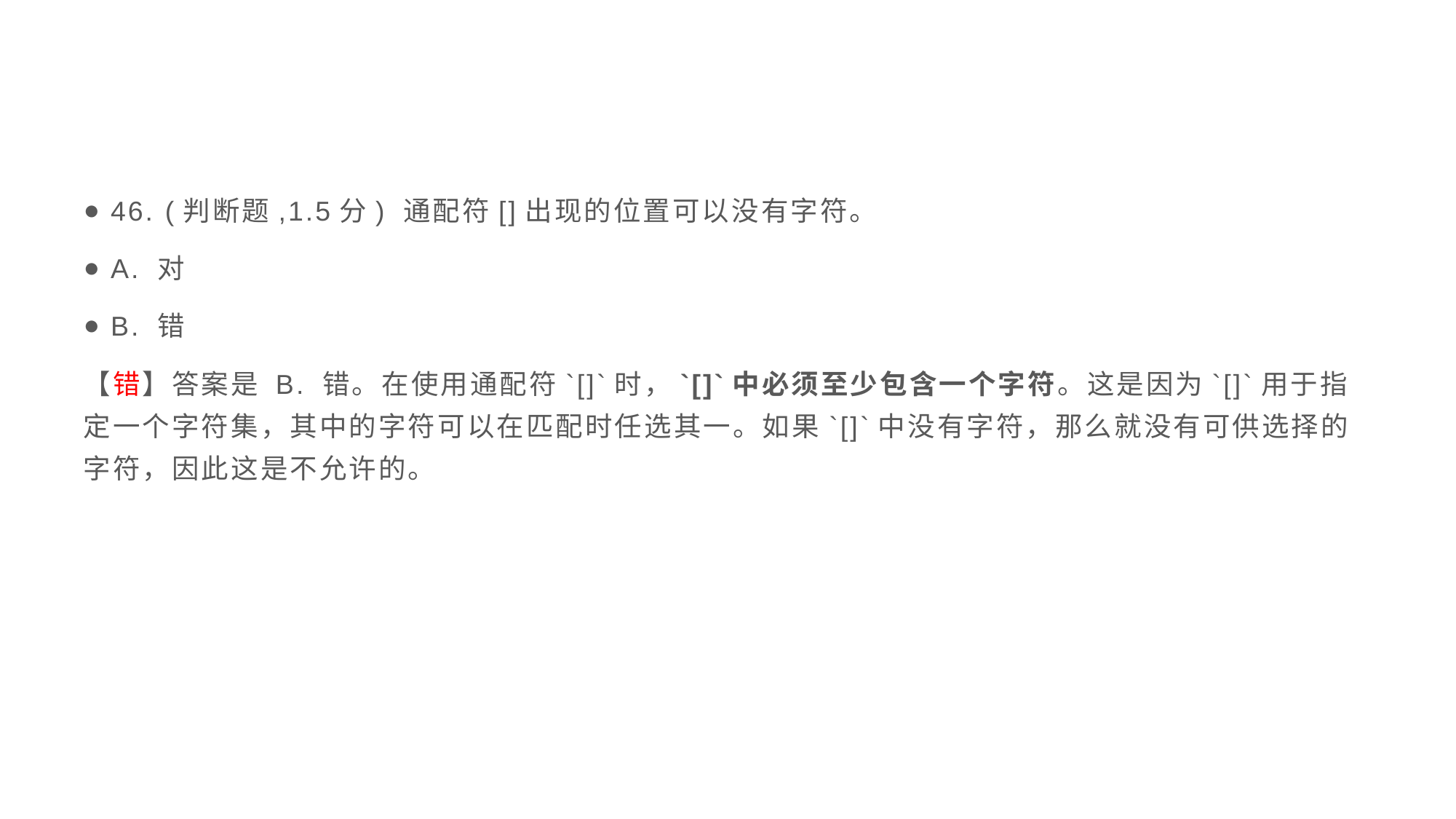

#
46. (判断题,1.5分) 通配符[]出现的位置可以没有字符。
A. 对
B. 错
【错】答案是 B. 错。在使用通配符`[]`时，`[]`中必须至少包含一个字符。这是因为`[]`用于指定一个字符集，其中的字符可以在匹配时任选其一。如果`[]`中没有字符，那么就没有可供选择的字符，因此这是不允许的。